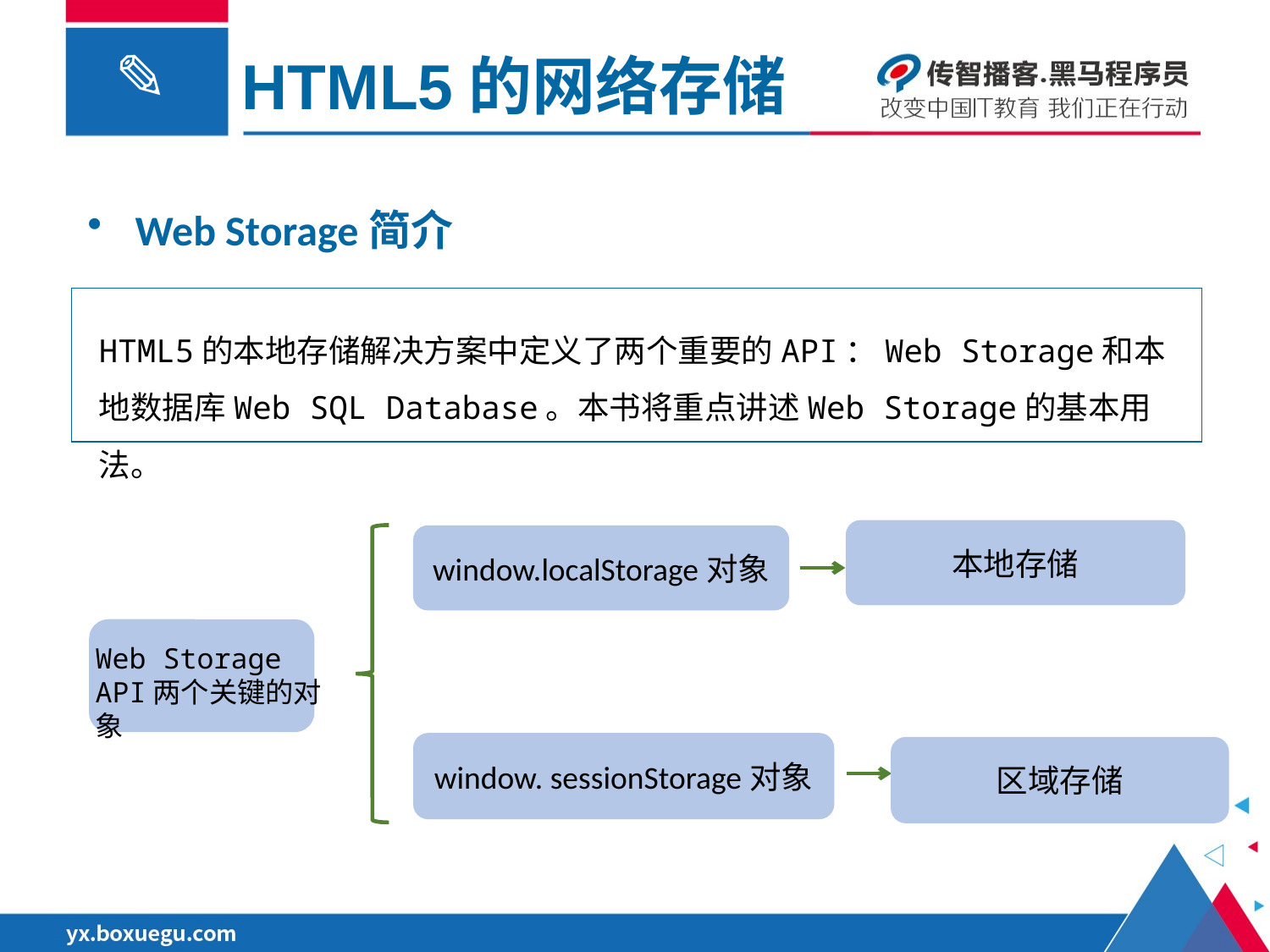

HTML5的网络存储
Web Storage简介

HTML5的本地存储解决方案中定义了两个重要的API：Web Storage和本地数据库Web SQL Database。本书将重点讲述Web Storage的基本用法。
本地存储

window.localStorage对象

Web Storage API两个关键的对象
window. sessionStorage对象
区域存储